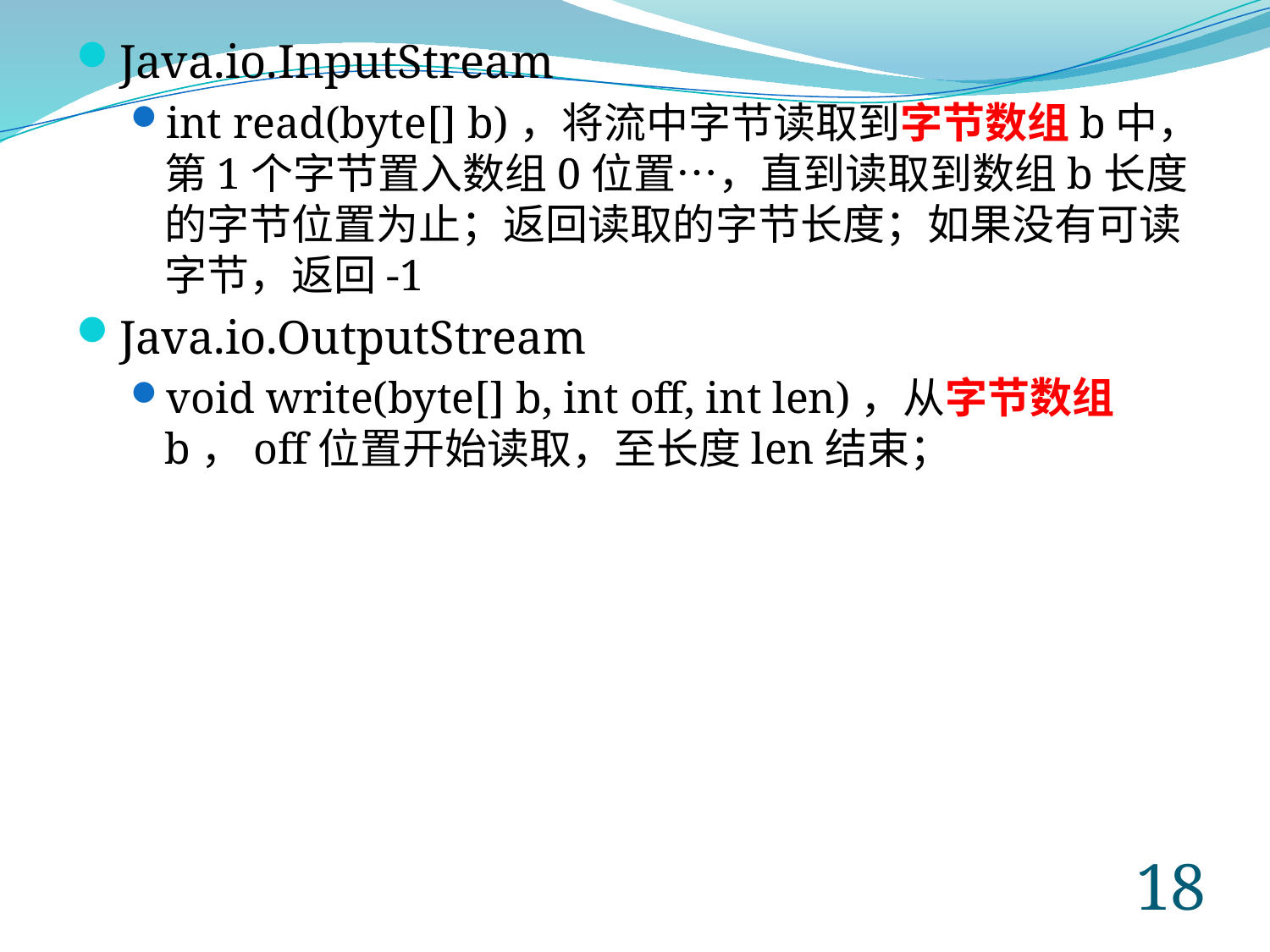

Java.io.InputStream
int read(byte[] b)，将流中字节读取到字节数组b中，第1个字节置入数组0位置…，直到读取到数组b长度的字节位置为止；返回读取的字节长度；如果没有可读字节，返回-1
Java.io.OutputStream
void write(byte[] b, int off, int len)，从字节数组b，off位置开始读取，至长度len结束；

18